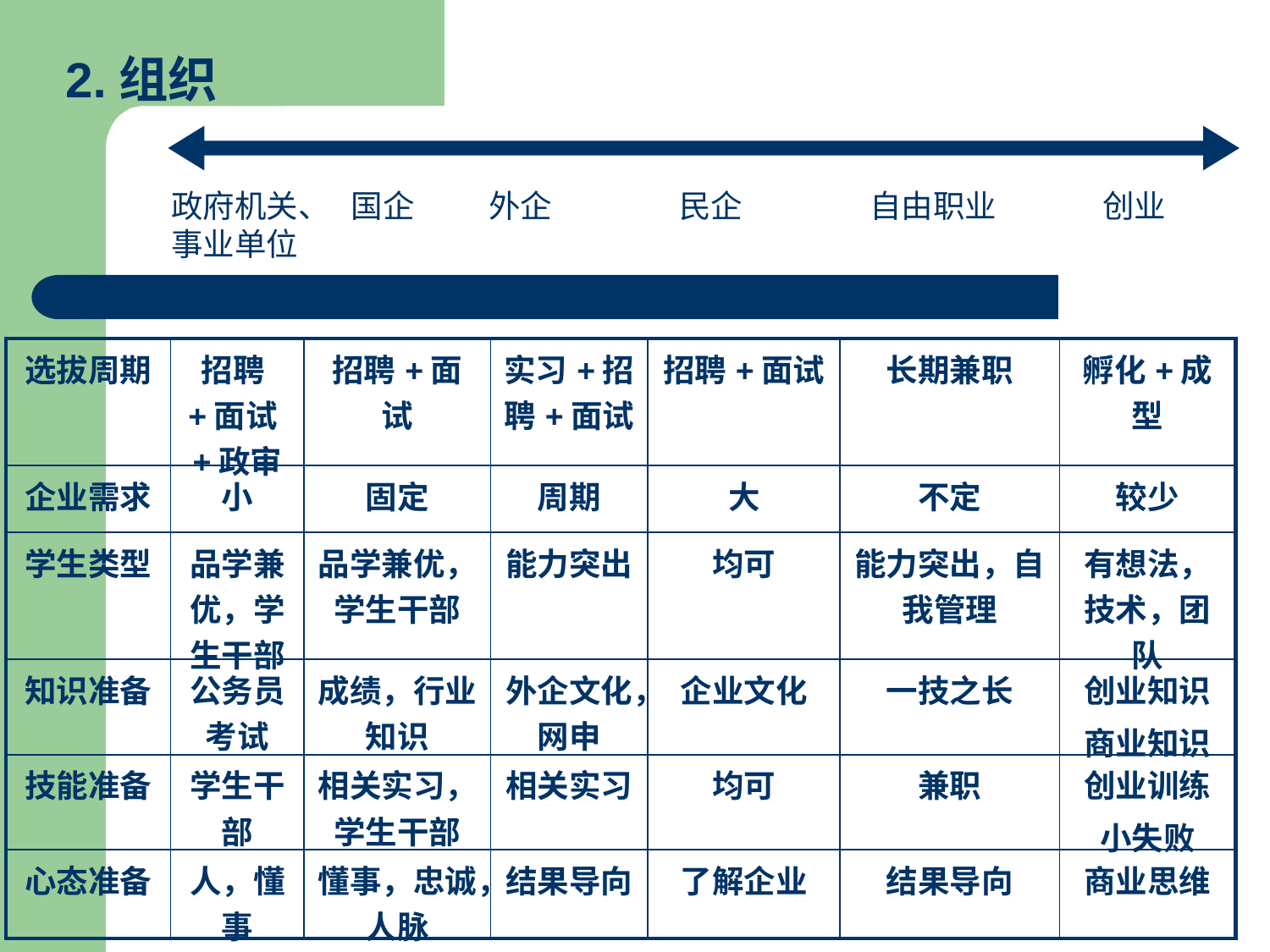

2.组织

政府机关、事业单位
国企
外企
民企
自由职业
创业
| 选拔周期 | 招聘+面试+政审 | 招聘+面试 | 实习+招聘+面试 | 招聘+面试 | 长期兼职 | 孵化+成型 |
| --- | --- | --- | --- | --- | --- | --- |
| 企业需求 | 小 | 固定 | 周期 | 大 | 不定 | 较少 |
| 学生类型 | 品学兼优，学生干部 | 品学兼优，学生干部 | 能力突出 | 均可 | 能力突出，自我管理 | 有想法，技术，团队 |
| 知识准备 | 公务员考试 | 成绩，行业知识 | 外企文化，网申 | 企业文化 | 一技之长 | 创业知识 商业知识 |
| 技能准备 | 学生干部 | 相关实习，学生干部 | 相关实习 | 均可 | 兼职 | 创业训练 小失败 |
| 心态准备 | 人，懂事 | 懂事，忠诚，人脉 | 结果导向 | 了解企业 | 结果导向 | 商业思维 |